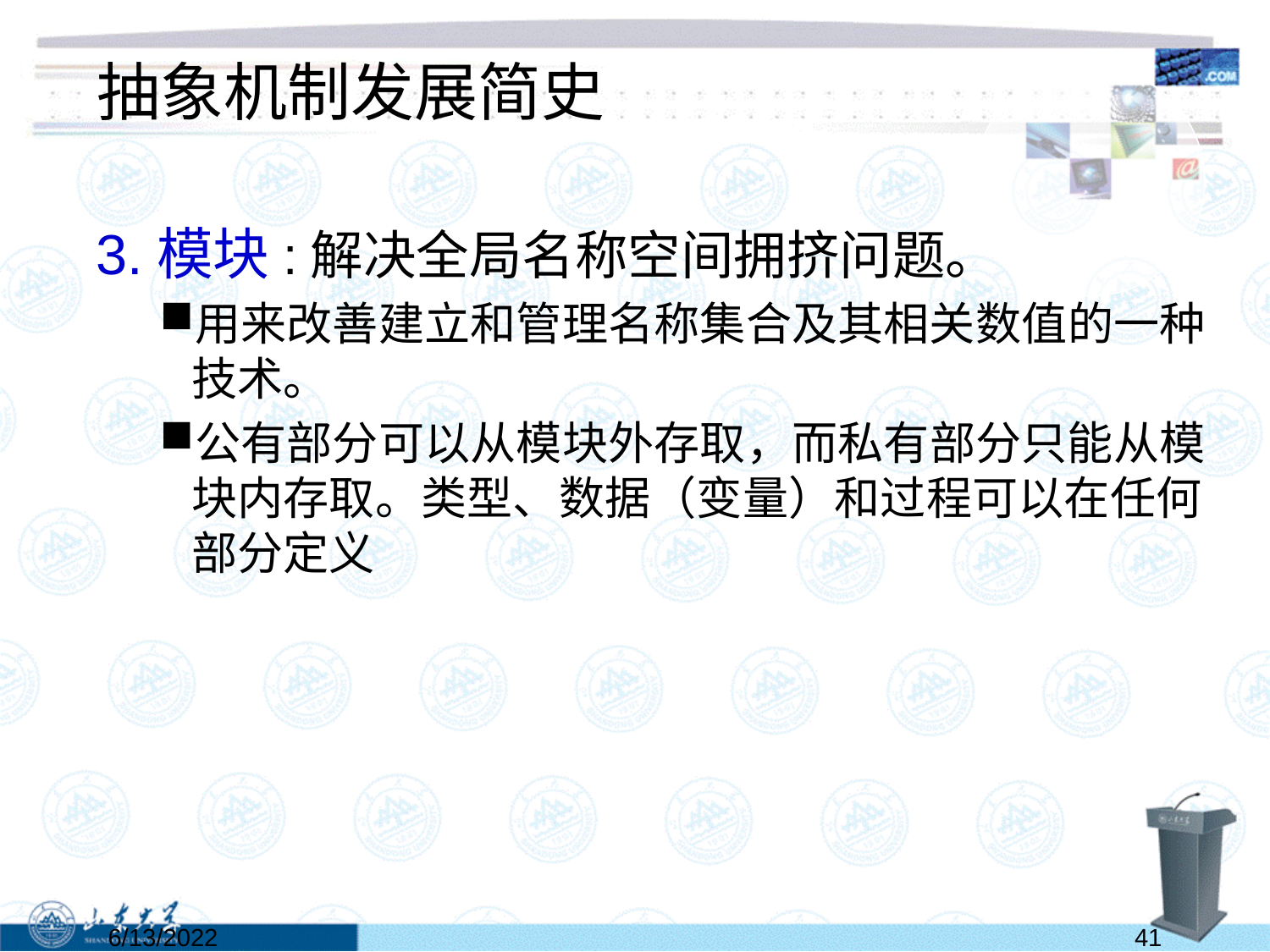

# 抽象机制发展简史
3.模块:解决全局名称空间拥挤问题。
用来改善建立和管理名称集合及其相关数值的一种技术。
公有部分可以从模块外存取，而私有部分只能从模块内存取。类型、数据（变量）和过程可以在任何部分定义
6/13/2022
41